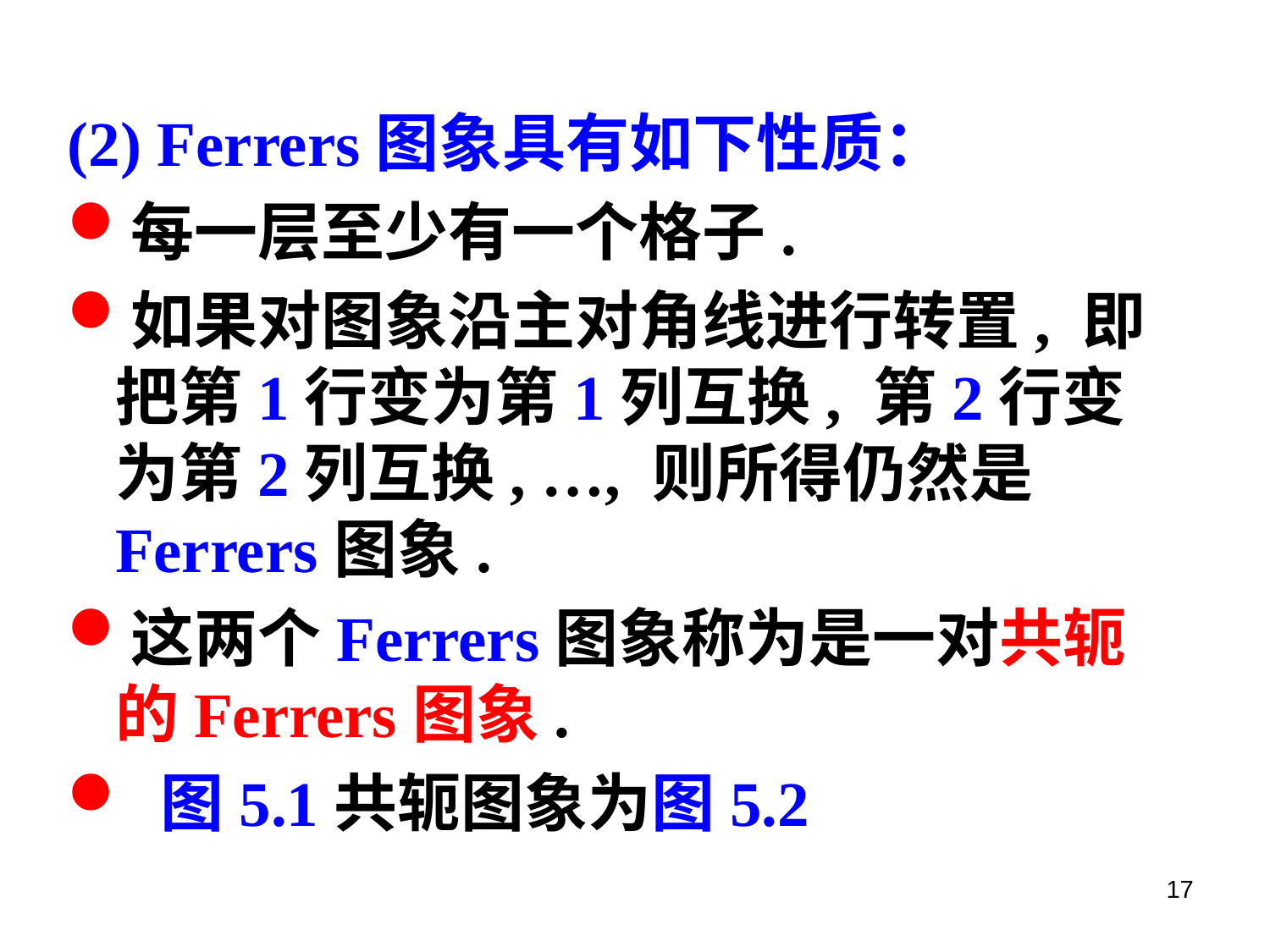

(2) Ferrers图象具有如下性质：
每一层至少有一个格子.
如果对图象沿主对角线进行转置, 即把第1行变为第1列互换, 第2行变为第2列互换, …, 则所得仍然是Ferrers图象.
这两个Ferrers图象称为是一对共轭的Ferrers图象.
 图5.1共轭图象为图5.2
17